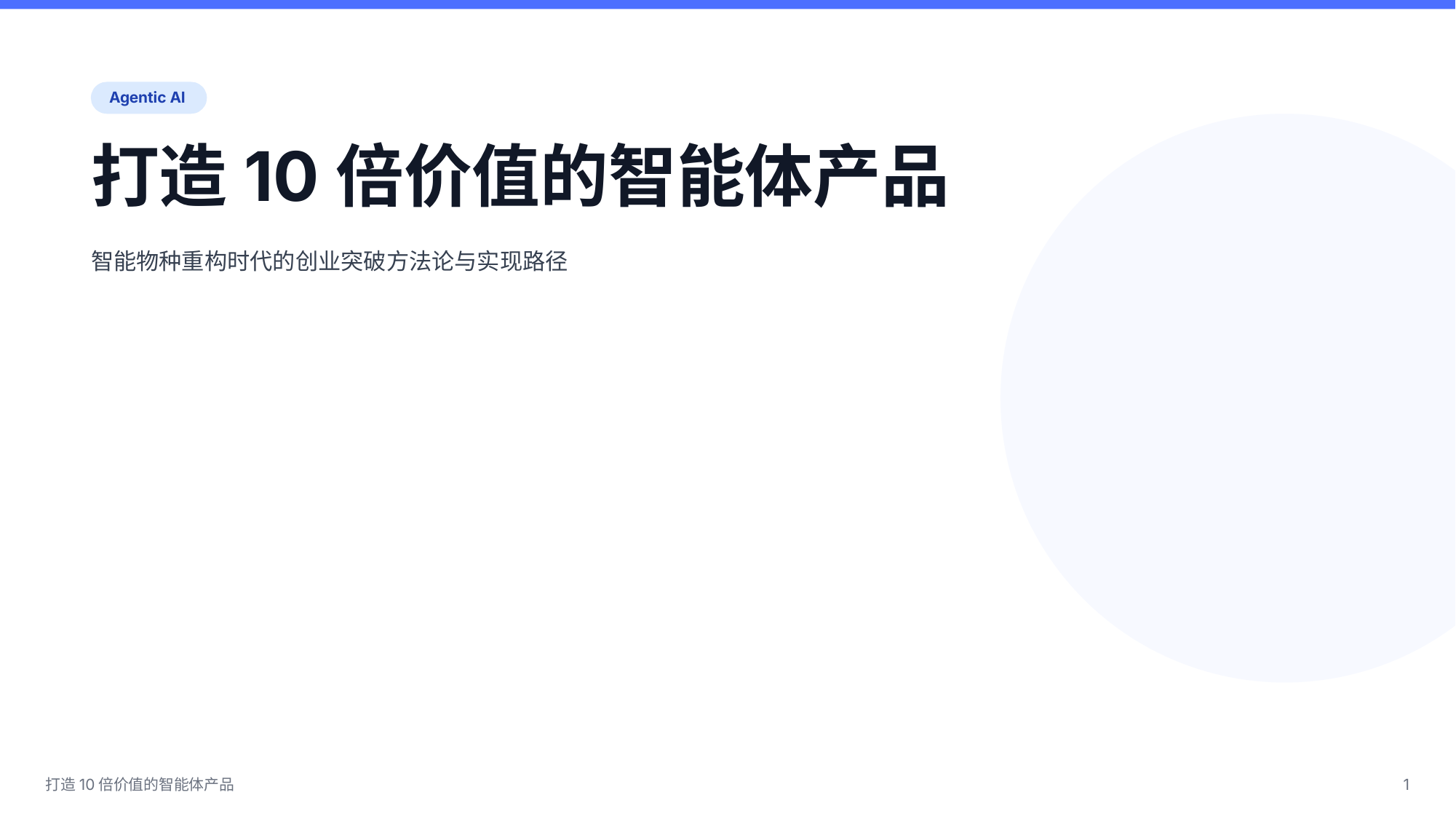

Agentic AI

打造10倍价值的智能体产品
智能物种重构时代的创业突破方法论与实现路径
打造10倍价值的智能体产品
1